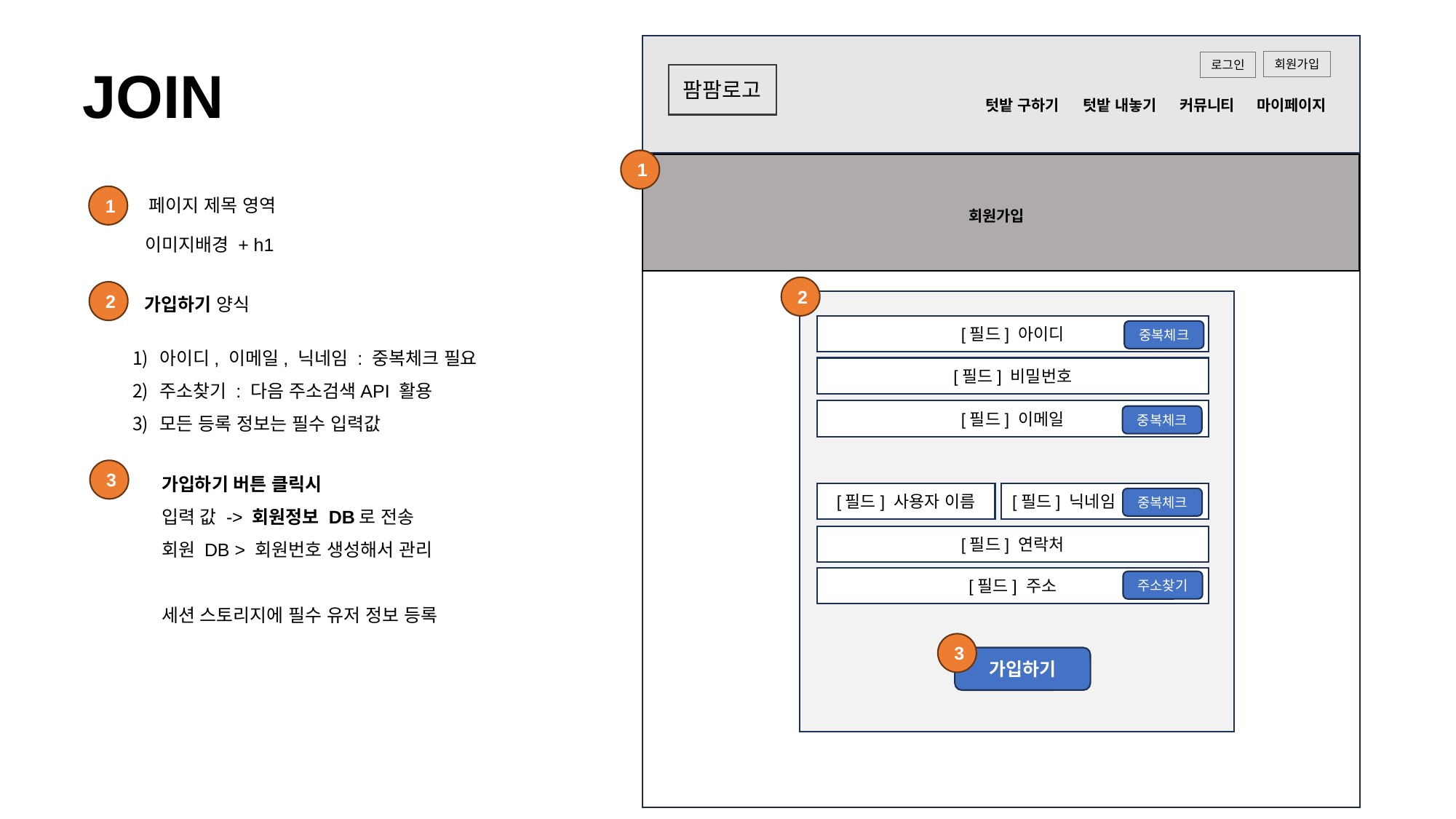

회원가입
JOIN
로그인
팜팜로고

텃밭 구하기
텃밭 내놓기
커뮤니티
마이페이지
1

1
페이지 제목 영역
회원가입
이미지배경 + h1
2
2
가입하기 양식

[필드] 아이디
[필드] 비밀번호
[필드] 이메일
[필드] 닉네임
[필드] 사용자 이름
[필드] 연락처
중복체크
아이디, 이메일, 닉네임 : 중복체크 필요
주소찾기 : 다음 주소검색API 활용
모든 등록 정보는 필수 입력값
중복체크
가입하기 버튼 클릭시
입력 값 -> 회원정보 DB로 전송
회원 DB > 회원번호 생성해서 관리

세션 스토리지에 필수 유저 정보 등록
3
중복체크
[필드] 주소
주소찾기
3
가입하기